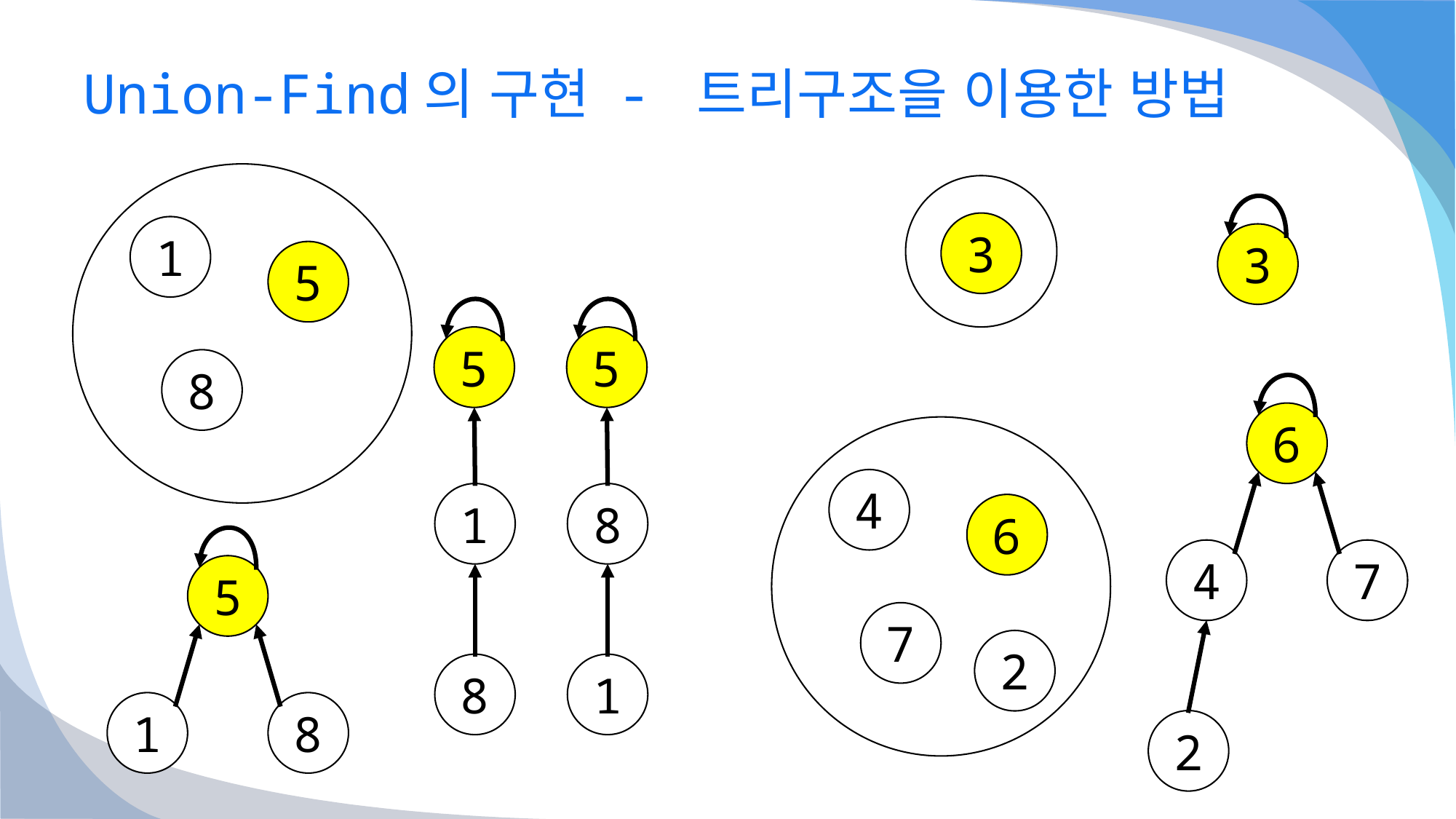

# Union-Find의 구현 - 트리구조을 이용한 방법

3
1
3
5
5
5
8
6

4
1
8
6
7
4
5
7
2
8
1
8
1
2